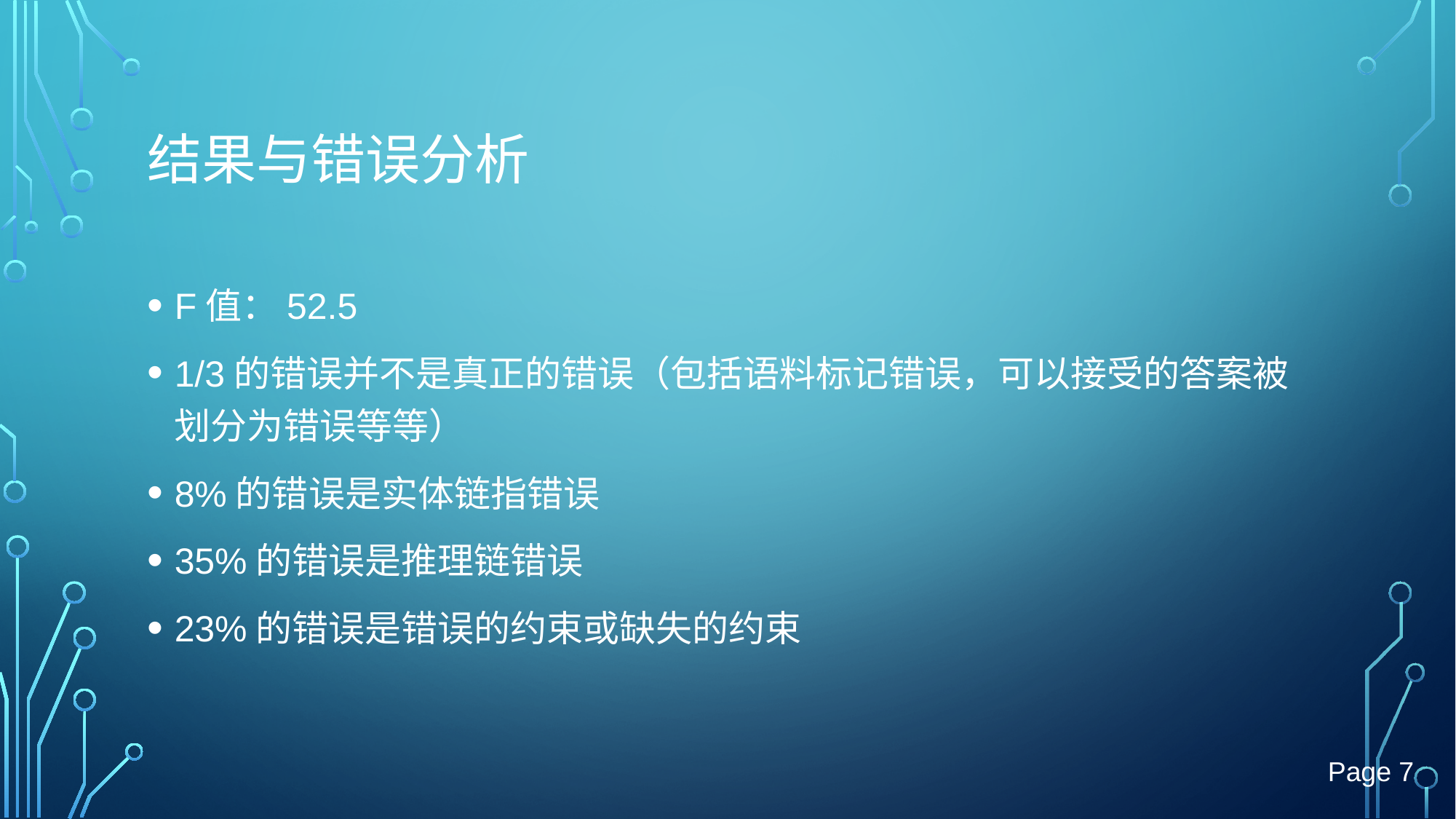

# 结果与错误分析
F值：52.5
1/3的错误并不是真正的错误（包括语料标记错误，可以接受的答案被划分为错误等等）
8%的错误是实体链指错误
35%的错误是推理链错误
23%的错误是错误的约束或缺失的约束

Page 7